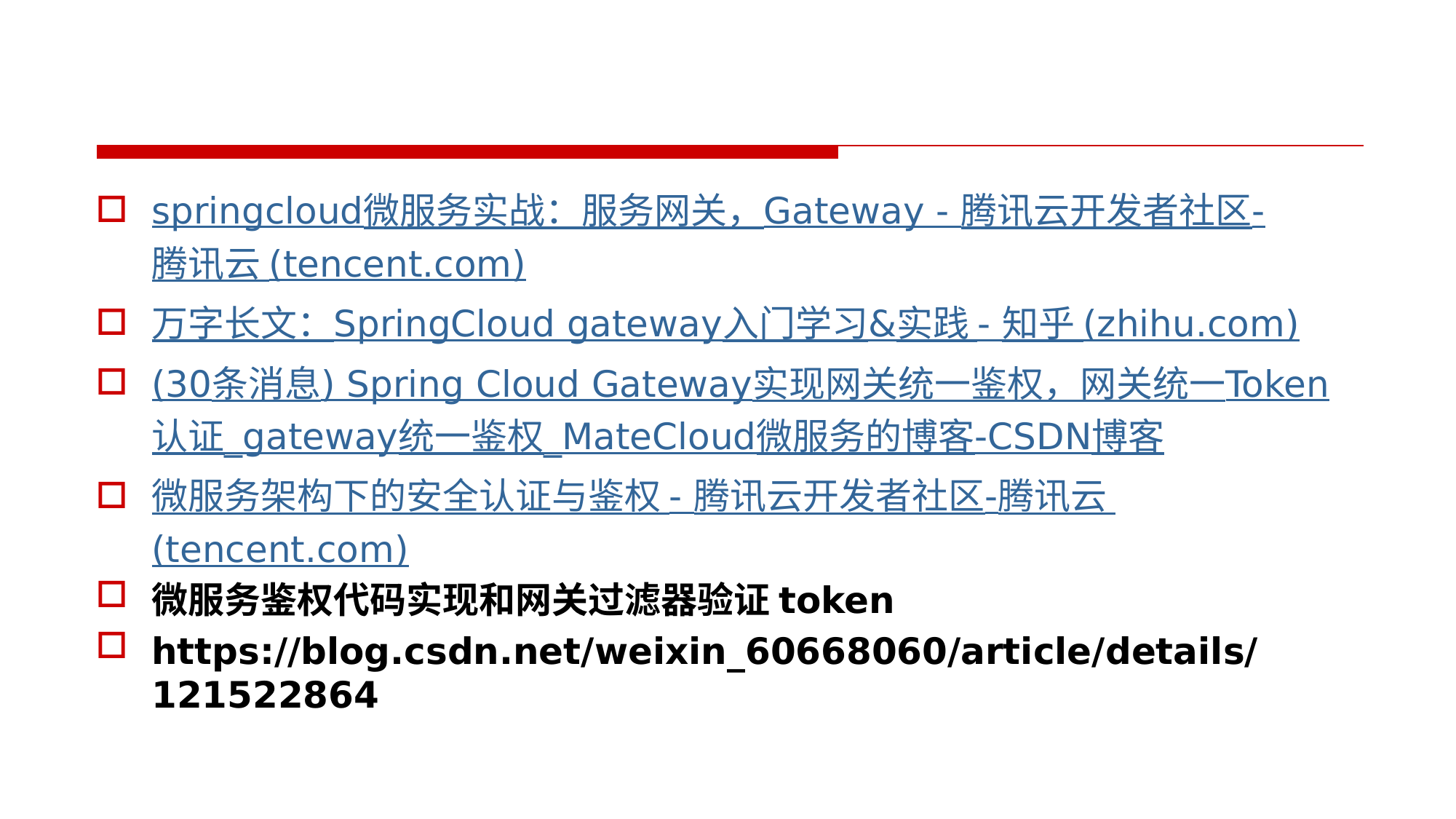

#
springcloud微服务实战：服务网关，Gateway - 腾讯云开发者社区-腾讯云 (tencent.com)
万字长文：SpringCloud gateway入门学习&实践 - 知乎 (zhihu.com)
(30条消息) Spring Cloud Gateway实现网关统一鉴权，网关统一Token认证_gateway统一鉴权_MateCloud微服务的博客-CSDN博客
微服务架构下的安全认证与鉴权 - 腾讯云开发者社区-腾讯云 (tencent.com)
微服务鉴权代码实现和网关过滤器验证token
https://blog.csdn.net/weixin_60668060/article/details/121522864